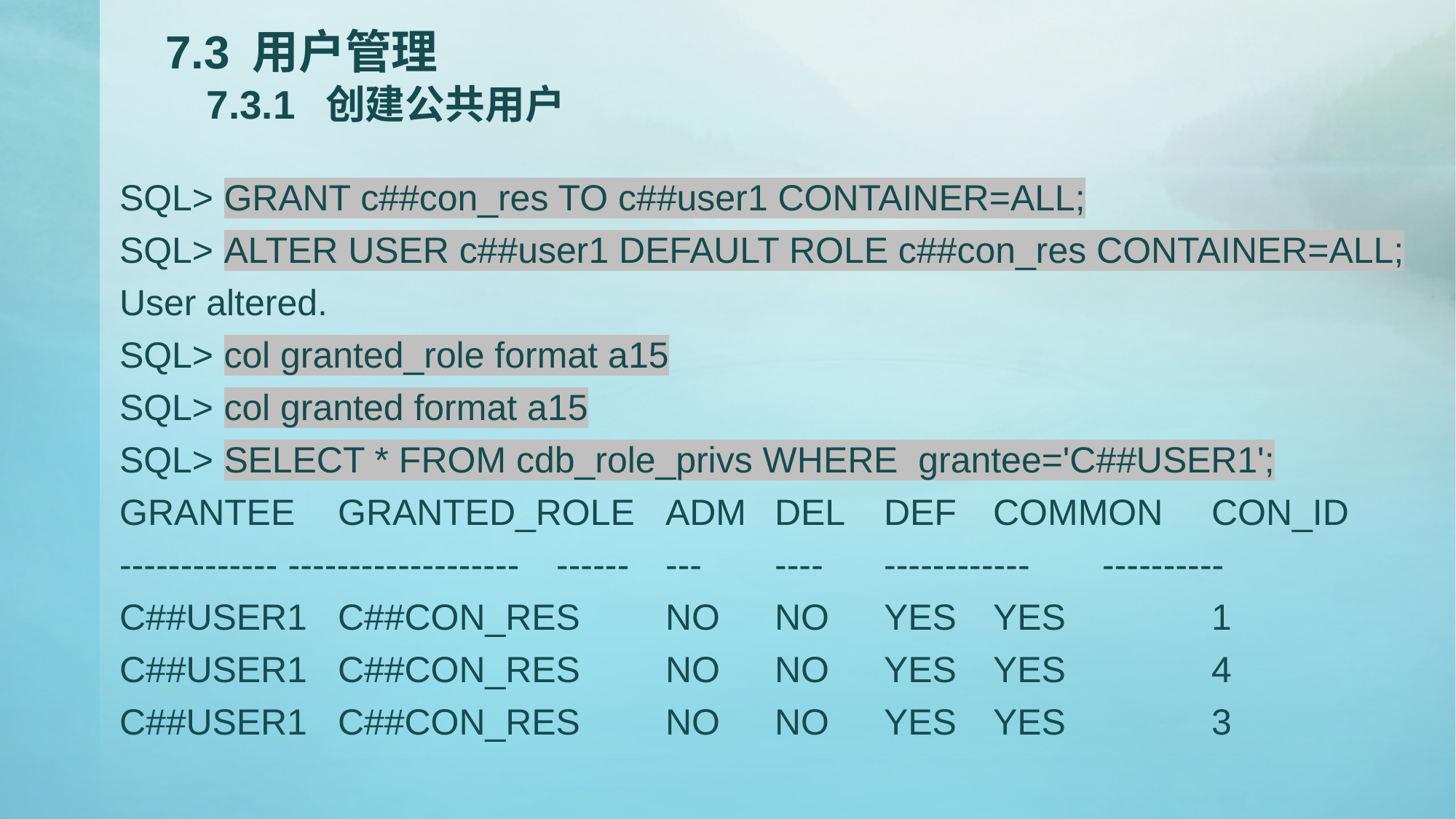

# 7.3 用户管理 7.3.1  创建公共用户
SQL> GRANT c##con_res TO c##user1 CONTAINER=ALL;
SQL> ALTER USER c##user1 DEFAULT ROLE c##con_res CONTAINER=ALL;
User altered.
SQL> col granted_role format a15
SQL> col granted format a15
SQL> SELECT * FROM cdb_role_privs WHERE  grantee='C##USER1';
GRANTEE	GRANTED_ROLE	ADM	DEL	DEF	COMMON	CON_ID
------------- -------------------	------	---	----	------------	----------
C##USER1	C##CON_RES	NO	NO	YES	YES		1
C##USER1	C##CON_RES	NO	NO	YES	YES		4
C##USER1	C##CON_RES	NO	NO	YES	YES		3